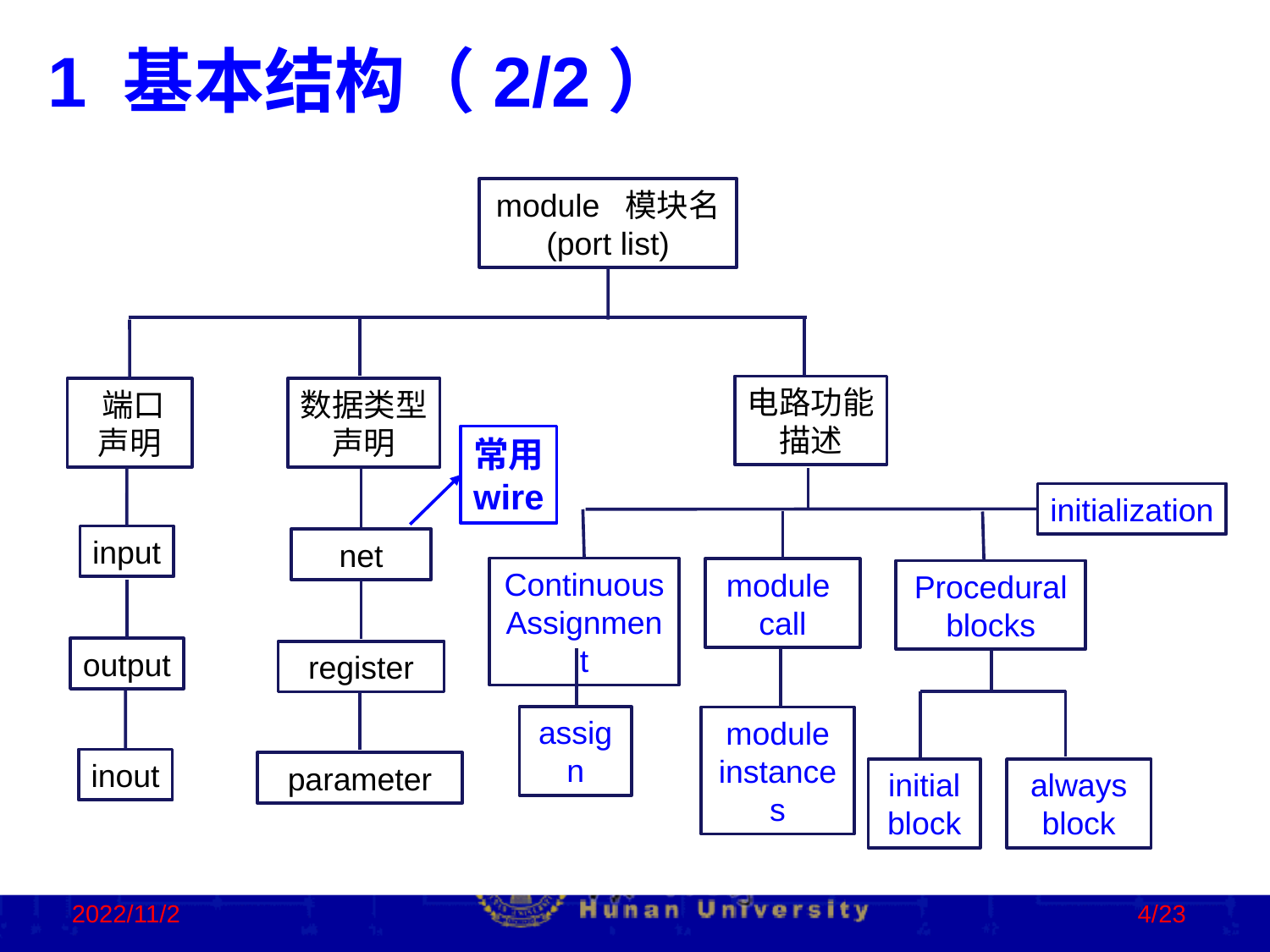

1 基本结构（2/2）
module  模块名
(port list)
电路功能
描述
  端口
声明
数据类型
声明
常用
wire
initialization
input
    net
Continuous Assignment
module
call
Procedural
blocks
output
  register
assign
module
instances
inout
  parameter
initial
block
always block
2022/11/2
4/23